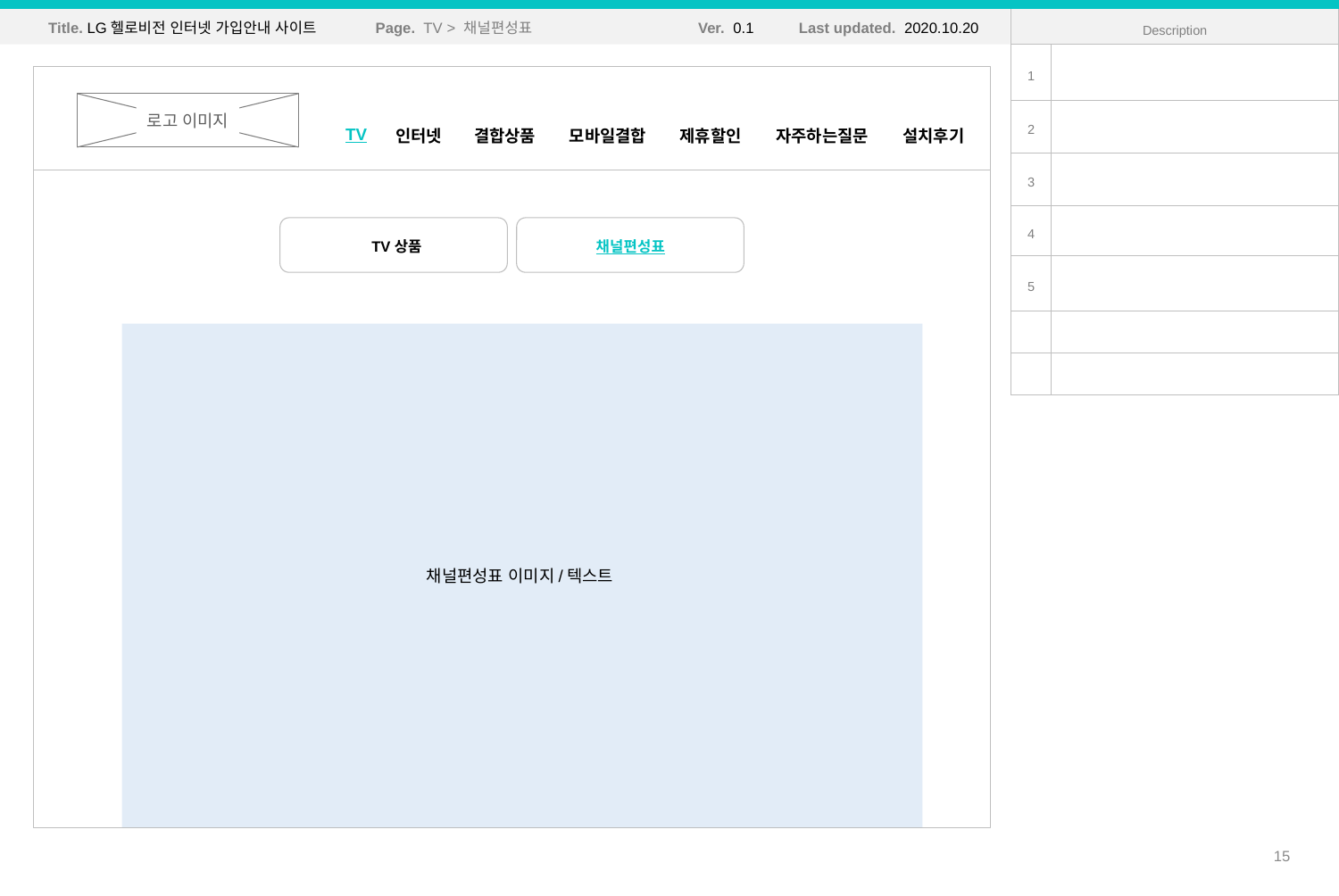

Title. LG헬로비전 인터넷 가입안내 사이트
Page.  TV > 채널편성표
Ver.  0.1
Last updated.  2020.10.20

| Description |  |
| --- | --- |
| 1 |  |
| 2 |  |
| 3 |  |
| 4 |  |
| 5 |  |
|  |  |
|  |  |

로고 이미지
TV
인터넷
결합상품
모바일결합
제휴할인
자주하는질문
설치후기

TV상품

채널편성표
채널편성표 이미지/텍스트
15